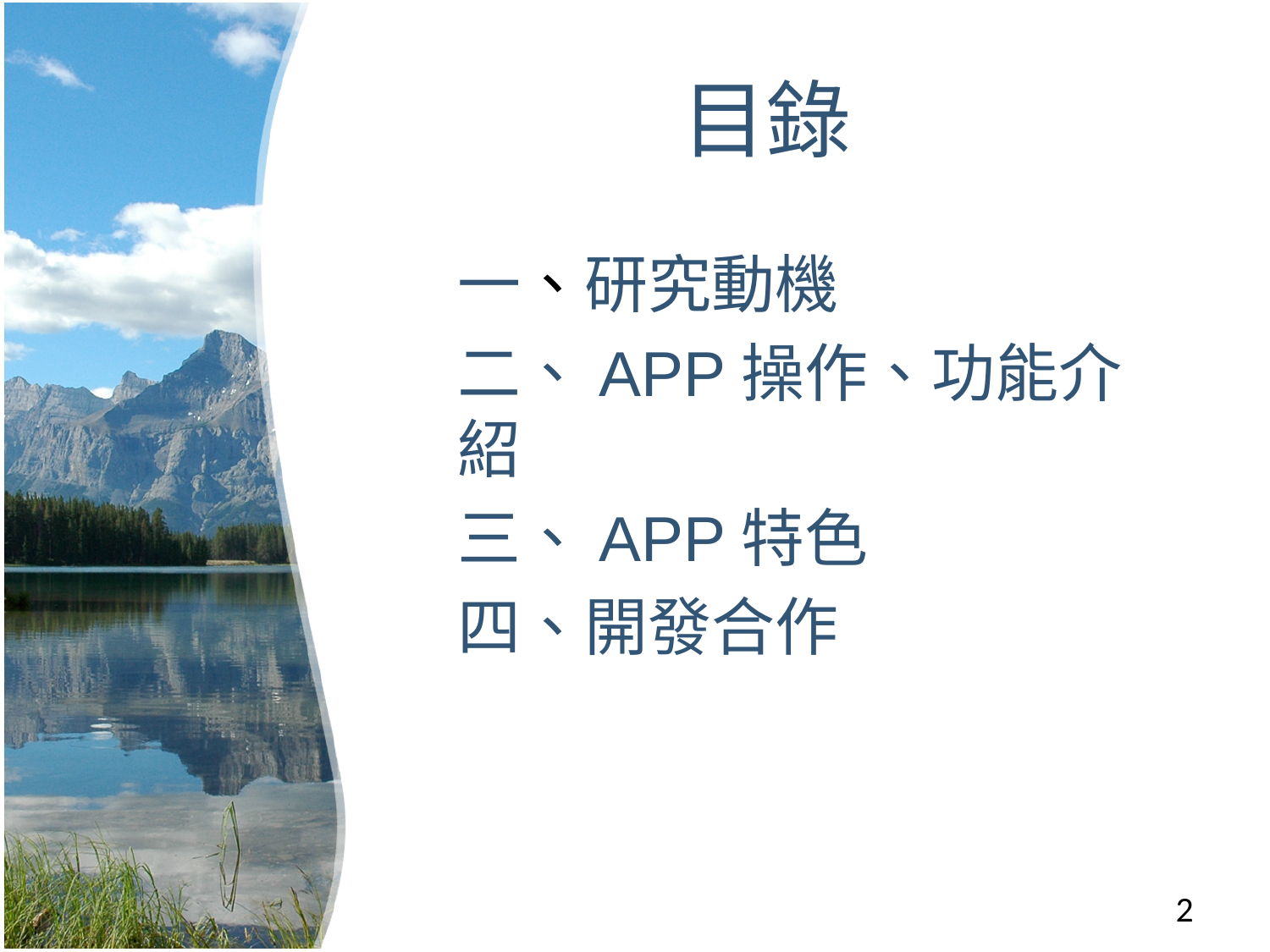

# 目錄
一、研究動機
二、APP操作、功能介紹
三、APP特色
四、開發合作

2